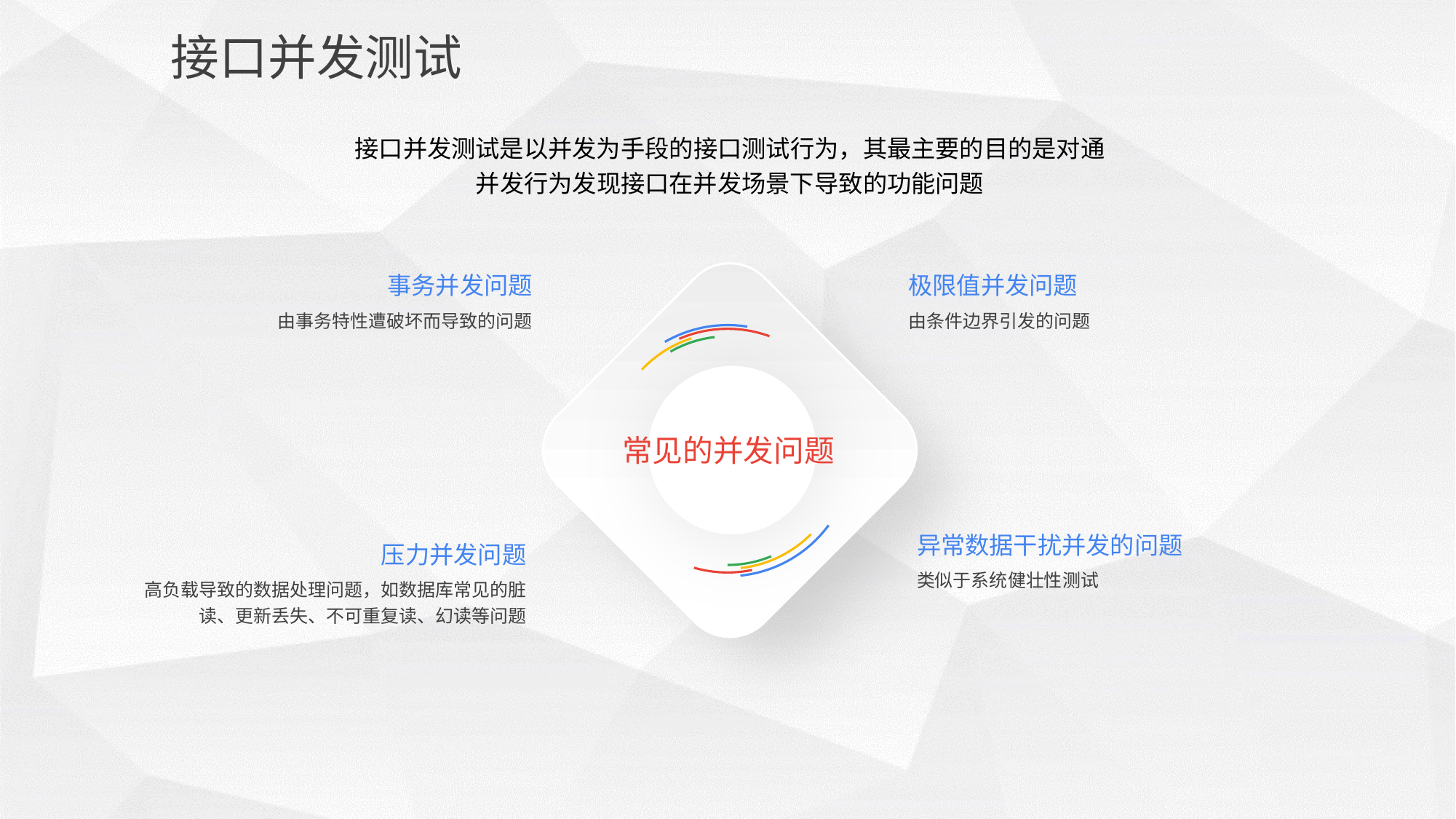

接口并发测试
接口并发测试是以并发为手段的接口测试行为，其最主要的目的是对通并发行为发现接口在并发场景下导致的功能问题
事务并发问题
极限值并发问题
由事务特性遭破坏而导致的问题
由条件边界引发的问题

常见的并发问题
异常数据干扰并发的问题
压力并发问题
类似于系统健壮性测试
高负载导致的数据处理问题，如数据库常见的脏读、更新丢失、不可重复读、幻读等问题